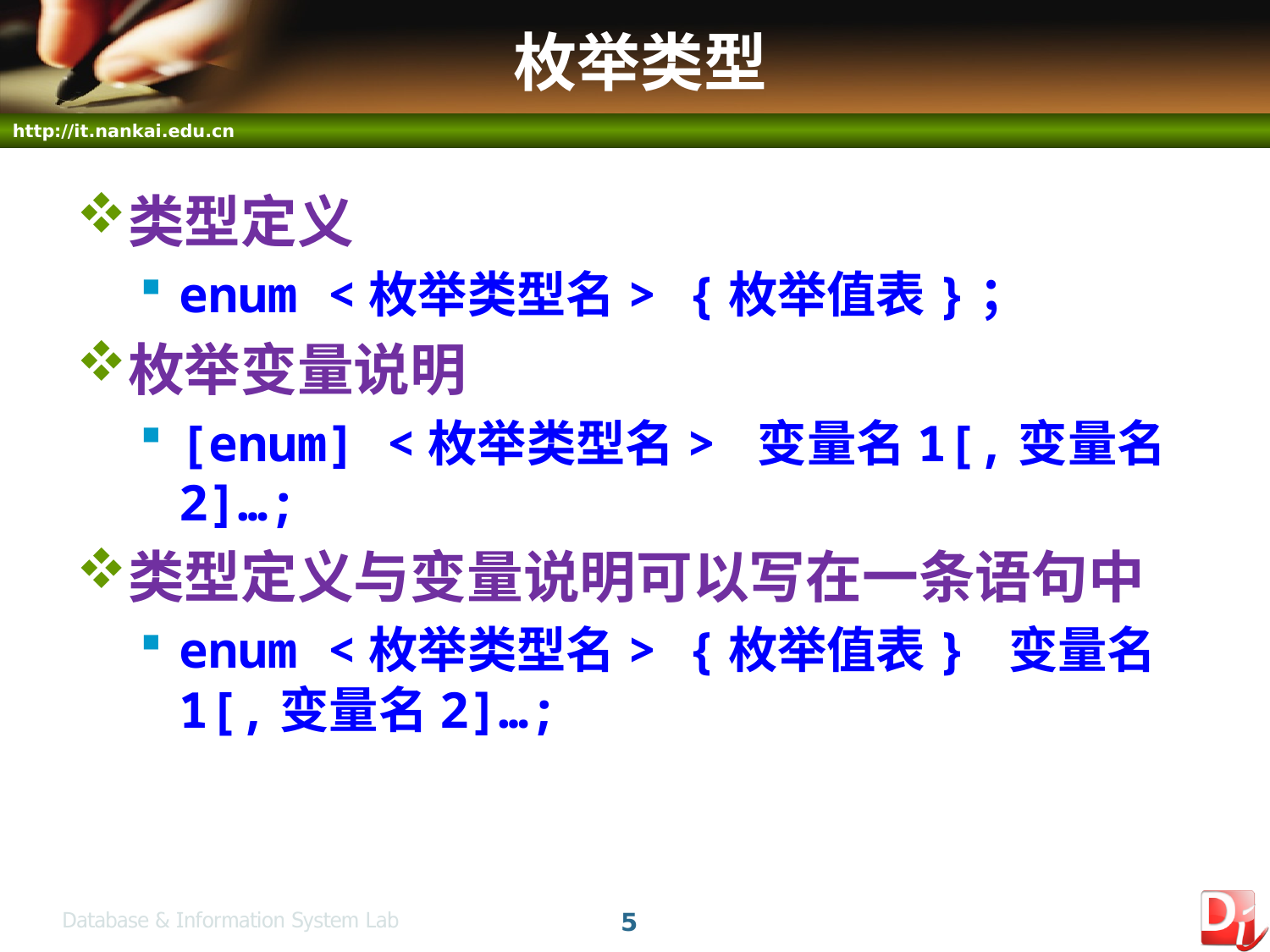

# 枚举类型
类型定义
enum <枚举类型名> {枚举值表}；
枚举变量说明
[enum] <枚举类型名> 变量名1[,变量名2]…;
类型定义与变量说明可以写在一条语句中
enum <枚举类型名> {枚举值表} 变量名1[,变量名2]…;
5
Database & Information System Lab